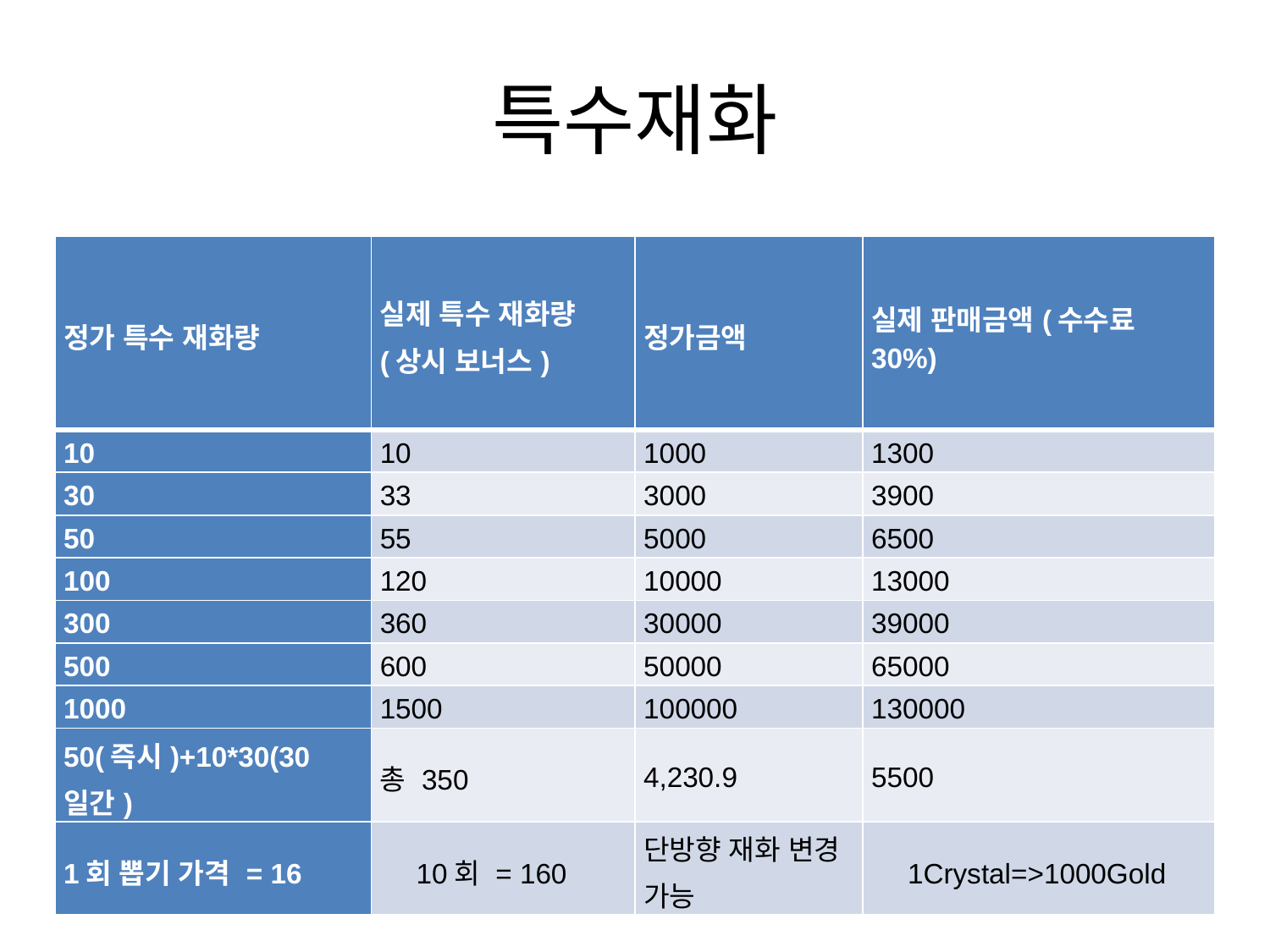

# 특수재화
| 정가 특수 재화량 | 실제 특수 재화량 (상시 보너스) | 정가금액 | 실제 판매금액(수수료 30%) |
| --- | --- | --- | --- |
| 10 | 10 | 1000 | 1300 |
| 30 | 33 | 3000 | 3900 |
| 50 | 55 | 5000 | 6500 |
| 100 | 120 | 10000 | 13000 |
| 300 | 360 | 30000 | 39000 |
| 500 | 600 | 50000 | 65000 |
| 1000 | 1500 | 100000 | 130000 |
| 50(즉시)+10\*30(30일간) | 총 350 | 4,230.9 | 5500 |
| 1회 뽑기 가격 = 16 | 10회 = 160 | 단방향 재화 변경 가능 | 1Crystal=>1000Gold |